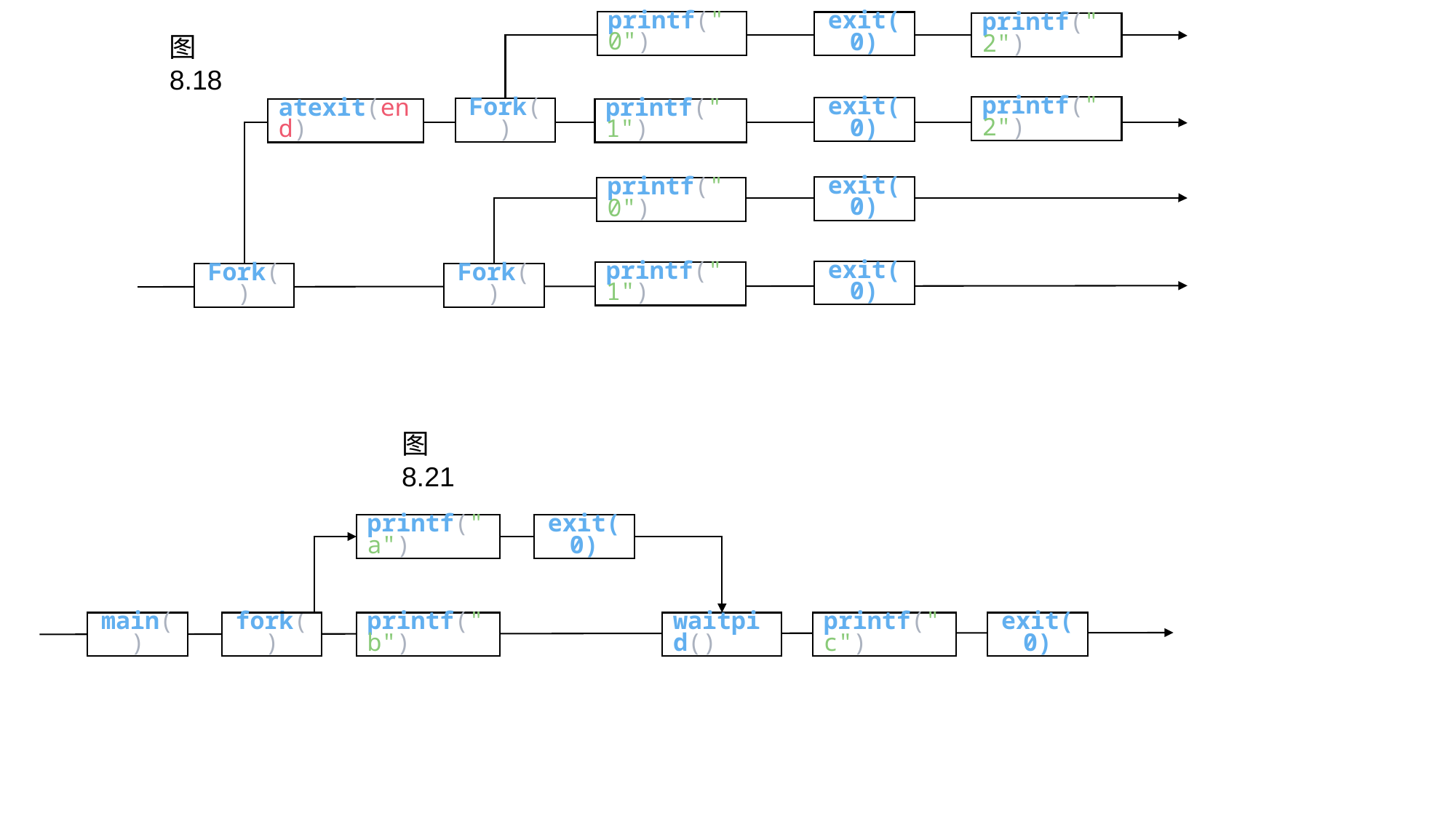

printf("0")
exit(0)
exit(0)
Fork()
atexit(end)
printf("1")
exit(0)
printf("1")
Fork()
printf("2")
图 8.18
printf("2")
exit(0)
printf("0")
Fork()
图 8.21
printf("a")
exit(0)
waitpid()
exit(0)
fork()
main()
printf("c")
printf("b")